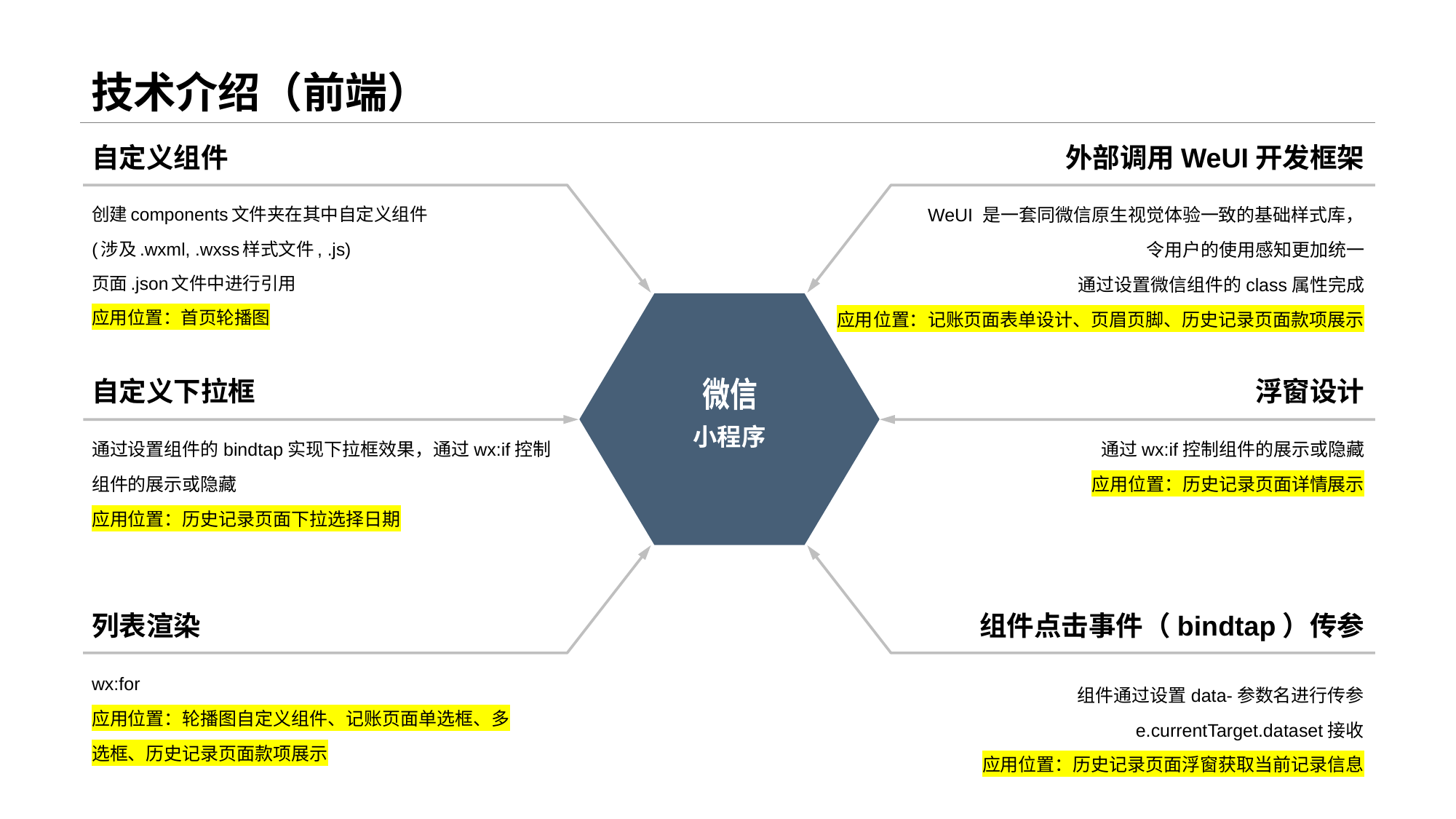

# 技术介绍（前端）
自定义组件
外部调用WeUI开发框架
创建components文件夹在其中自定义组件
(涉及.wxml, .wxss样式文件, .js)
页面.json文件中进行引用
应用位置：首页轮播图

WeUI 是一套同微信原生视觉体验一致的基础样式库，
令用户的使用感知更加统一
通过设置微信组件的class属性完成
应用位置：记账页面表单设计、页眉页脚、历史记录页面款项展示

自定义下拉框
浮窗设计
微信
小程序
通过设置组件的bindtap实现下拉框效果，通过wx:if控制组件的展示或隐藏
应用位置：历史记录页面下拉选择日期

通过wx:if控制组件的展示或隐藏
应用位置：历史记录页面详情展示

列表渲染
组件点击事件（bindtap）传参
wx:for
应用位置：轮播图自定义组件、记账页面单选框、多选框、历史记录页面款项展示

组件通过设置data-参数名进行传参
e.currentTarget.dataset接收
应用位置：历史记录页面浮窗获取当前记录信息
4